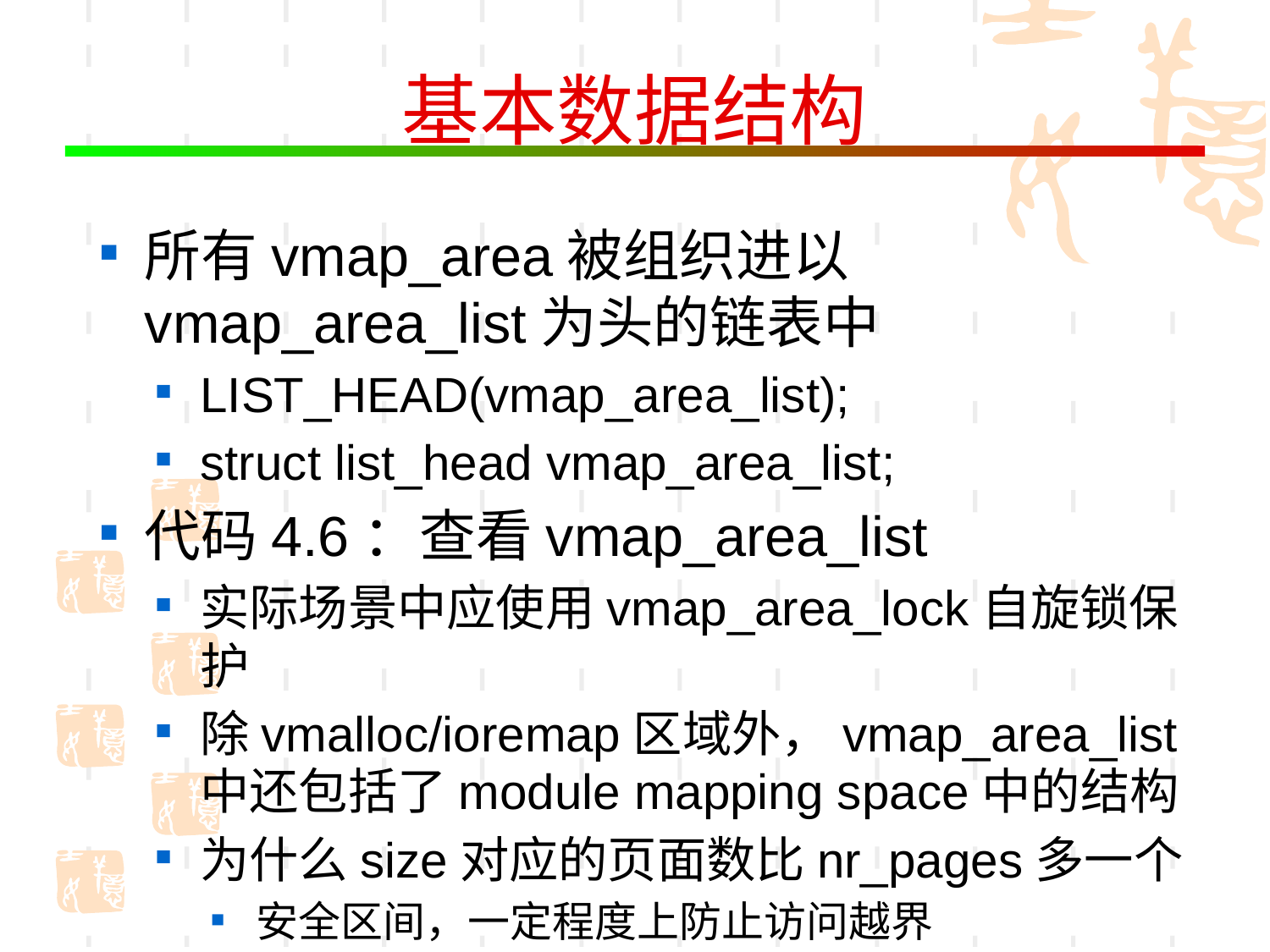

# 基本数据结构
所有vmap_area被组织进以vmap_area_list为头的链表中
LIST_HEAD(vmap_area_list);
struct list_head vmap_area_list;
代码4.6：查看vmap_area_list
实际场景中应使用vmap_area_lock自旋锁保护
除vmalloc/ioremap区域外，vmap_area_list中还包括了module mapping space中的结构
为什么size对应的页面数比nr_pages多一个
安全区间，一定程度上防止访问越界